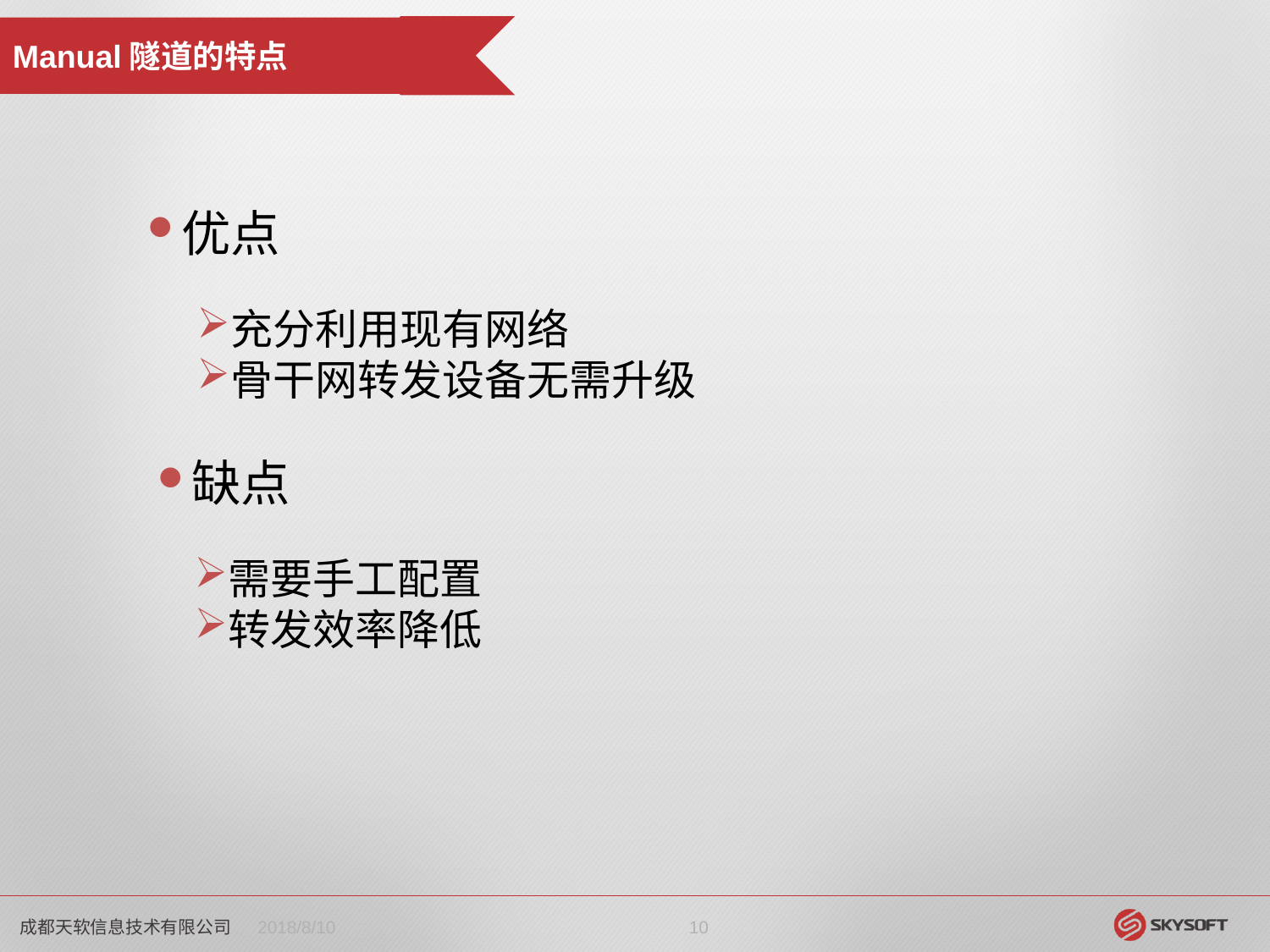

Manual隧道的特点

优点
充分利用现有网络
骨干网转发设备无需升级
缺点
需要手工配置
转发效率降低
成都天软信息技术有限公司
2018/8/10
10